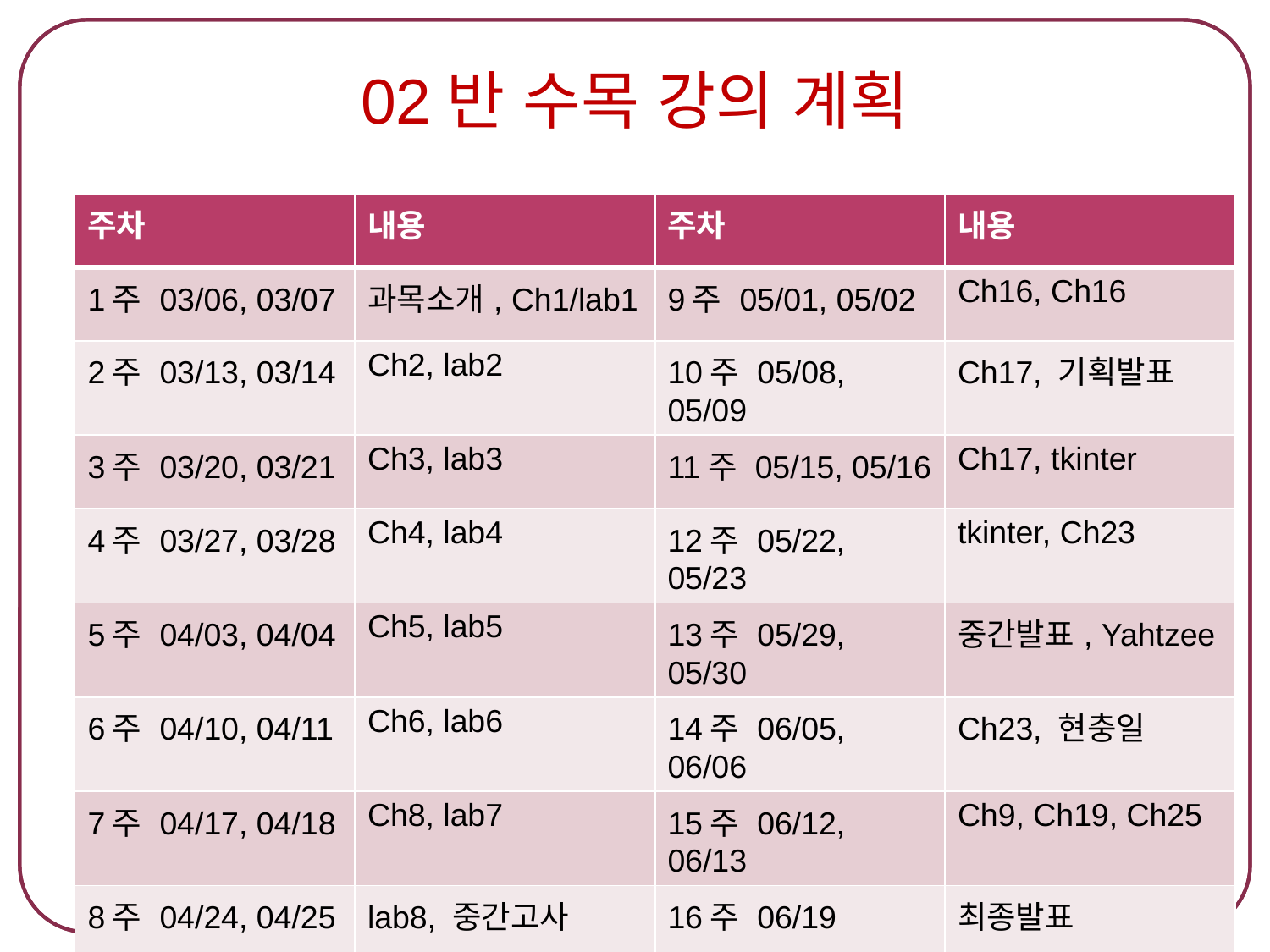

# 02반 수목 강의 계획
| 주차 | 내용 | 주차 | 내용 |
| --- | --- | --- | --- |
| 1주 03/06, 03/07 | 과목소개, Ch1/lab1 | 9주 05/01, 05/02 | Ch16, Ch16 |
| 2주 03/13, 03/14 | Ch2, lab2 | 10주 05/08, 05/09 | Ch17, 기획발표 |
| 3주 03/20, 03/21 | Ch3, lab3 | 11주 05/15, 05/16 | Ch17, tkinter |
| 4주 03/27, 03/28 | Ch4, lab4 | 12주 05/22, 05/23 | tkinter, Ch23 |
| 5주 04/03, 04/04 | Ch5, lab5 | 13주 05/29, 05/30 | 중간발표, Yahtzee |
| 6주 04/10, 04/11 | Ch6, lab6 | 14주 06/05, 06/06 | Ch23, 현충일 |
| 7주 04/17, 04/18 | Ch8, lab7 | 15주 06/12, 06/13 | Ch9, Ch19, Ch25 |
| 8주 04/24, 04/25 | lab8, 중간고사 | 16주 06/19 | 최종발표 |
5